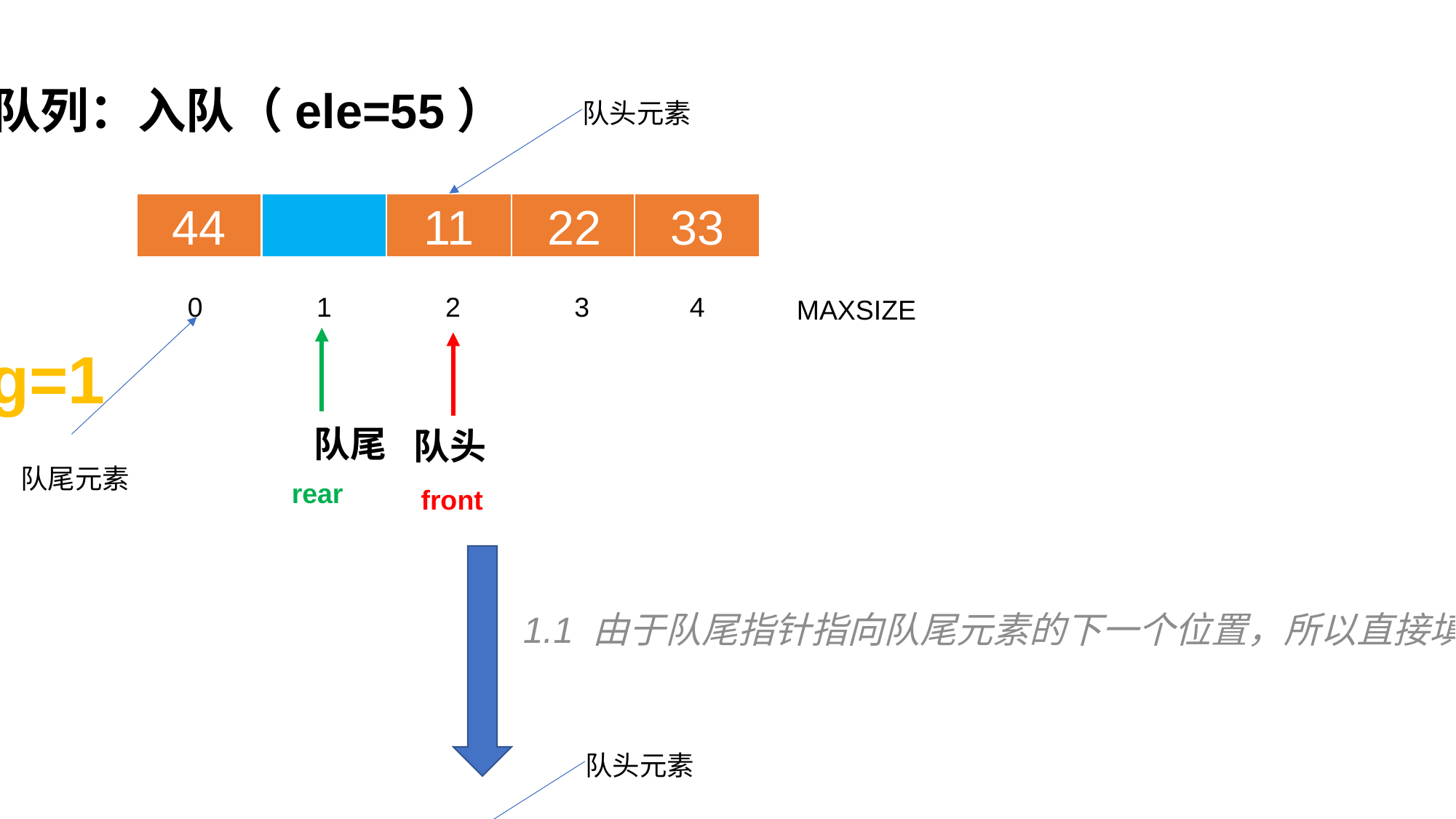

循环队列：入队（ele=55）
队头元素
44

11
22
33
0
1
2
3
4
MAXSIZE
tag=1
队尾
队头
队尾元素
rear
front

1.1 由于队尾指针指向队尾元素的下一个位置，所以直接填充
队头元素
44
55
11
22
33
0
1
2
3
4
MAXSIZE
tag=1
队尾
队头
队尾元素
rear
front

1.2 填充后，修改队尾指针，将其加一，由于是循环队列，所以要对 MAXSIZE 进行取余
队头元素
44
55
11
22
33
0
1
2
3
4
MAXSIZE
tag=1
队尾
队头
队尾元素
front
rear

1.3 修改标记 tag，只要有元素入队，那么队列就会非空，所以置为 1
队头元素
44
55
11
22
33
0
1
2
3
4
MAXSIZE
tag=1
队尾
队头
队尾元素
front
rear